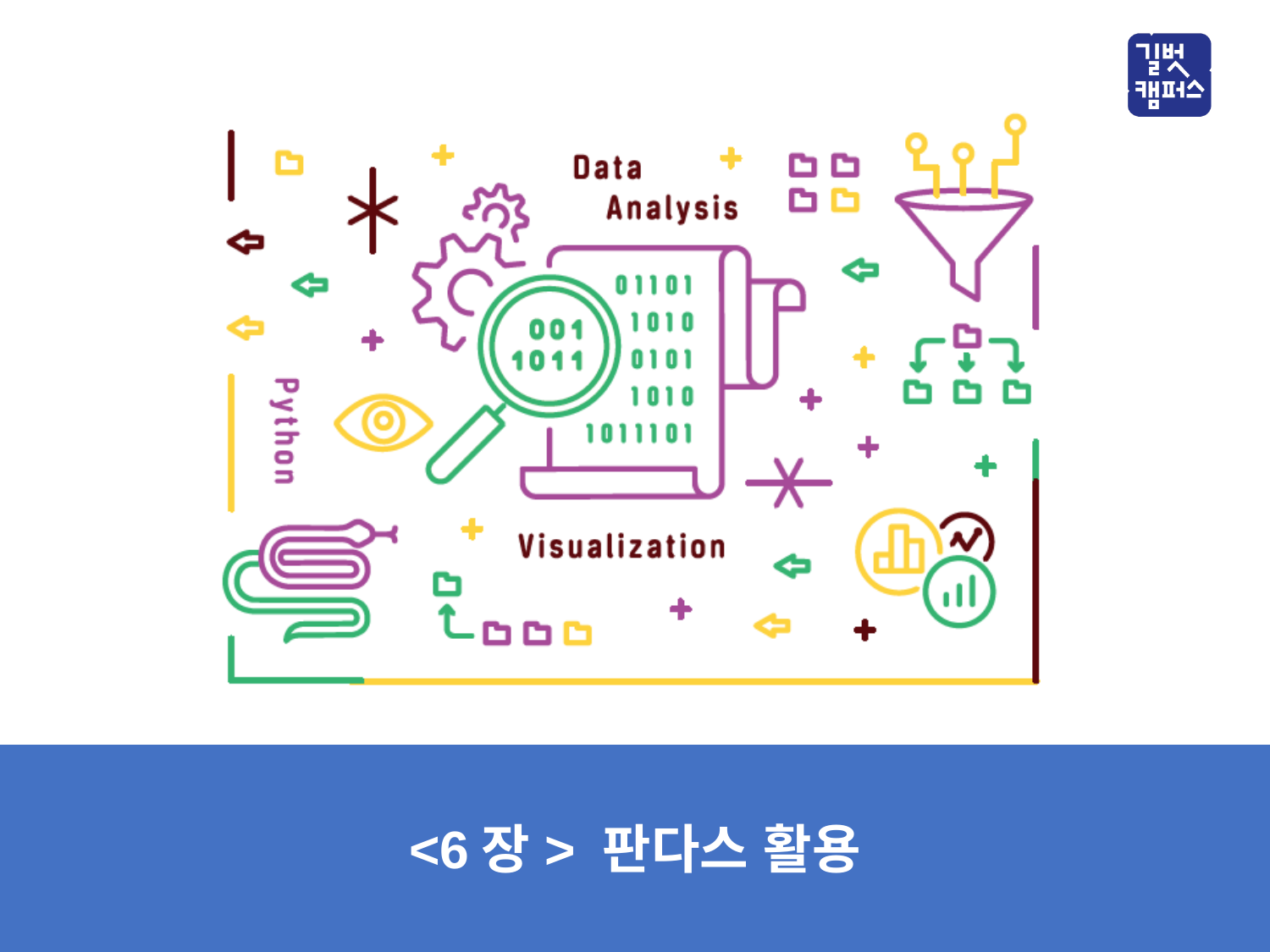

<6장> 판다스 활용
<1장> 전기의 기본 개념과 팅커캐드